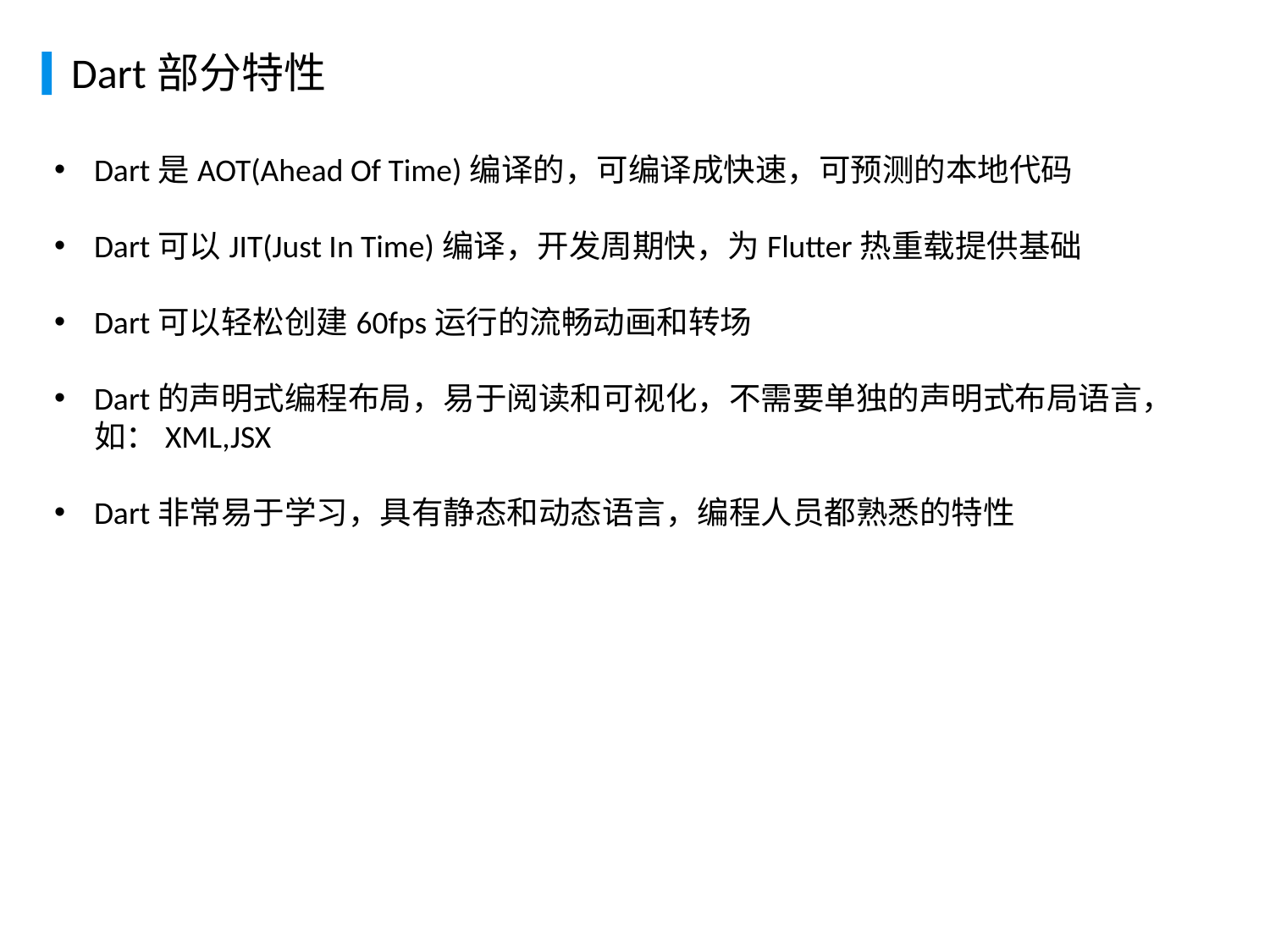

Dart部分特性

Dart是AOT(Ahead Of Time)编译的，可编译成快速，可预测的本地代码

Dart可以JIT(Just In Time)编译，开发周期快，为Flutter热重载提供基础

Dart可以轻松创建60fps运行的流畅动画和转场

Dart的声明式编程布局，易于阅读和可视化，不需要单独的声明式布局语言，如：XML,JSX

Dart非常易于学习，具有静态和动态语言，编程人员都熟悉的特性